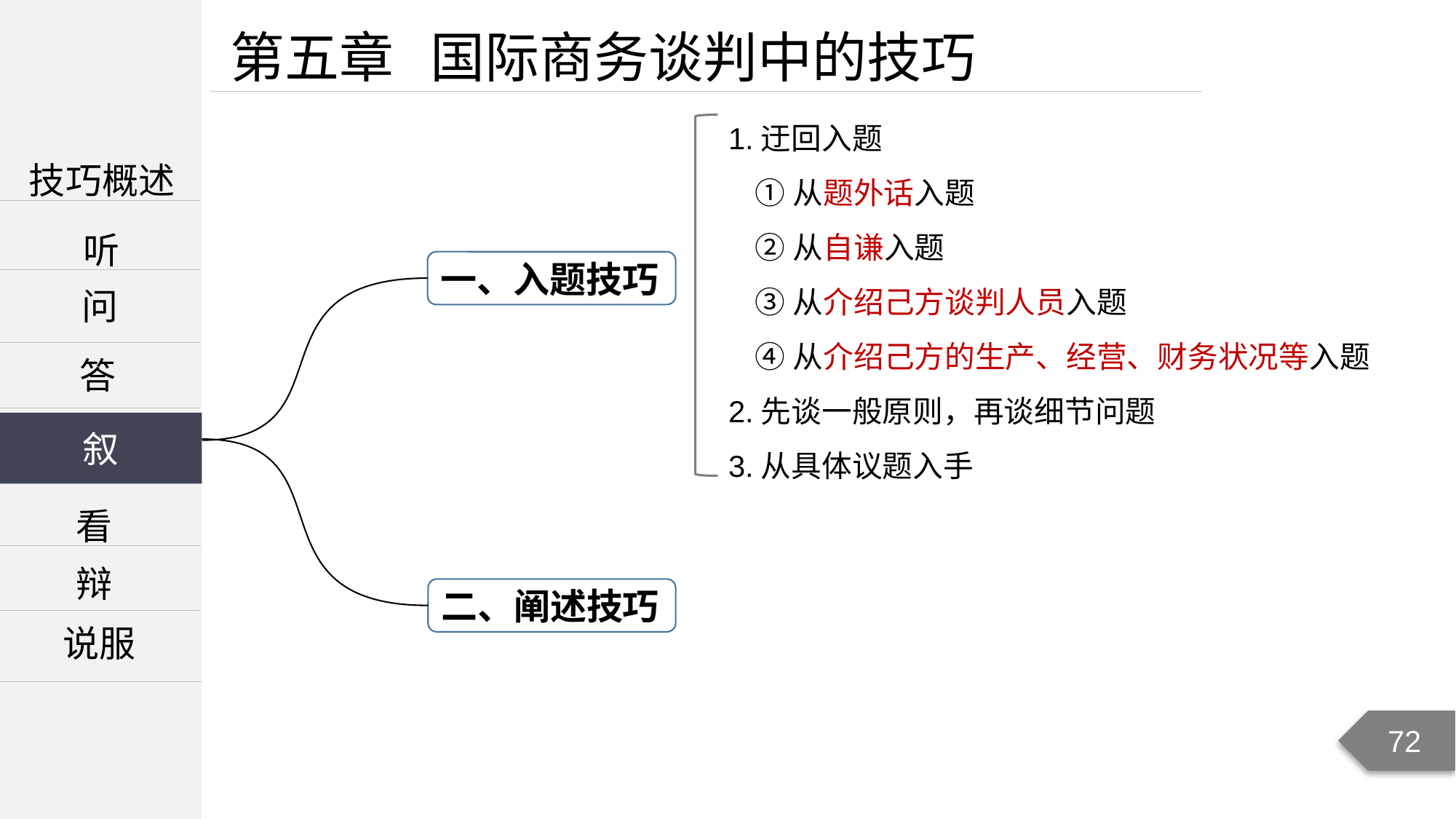

第五章   国际商务谈判中的技巧
1.迂回入题
    ①从题外话入题
    ②从自谦入题
    ③从介绍己方谈判人员入题
    ④从介绍己方的生产、经营、财务状况等入题
2.先谈一般原则，再谈细节问题
3.从具体议题入手

技巧概述
听
一、入题技巧
问
答
叙
叙
看
辩
二、阐述技巧
说服
72